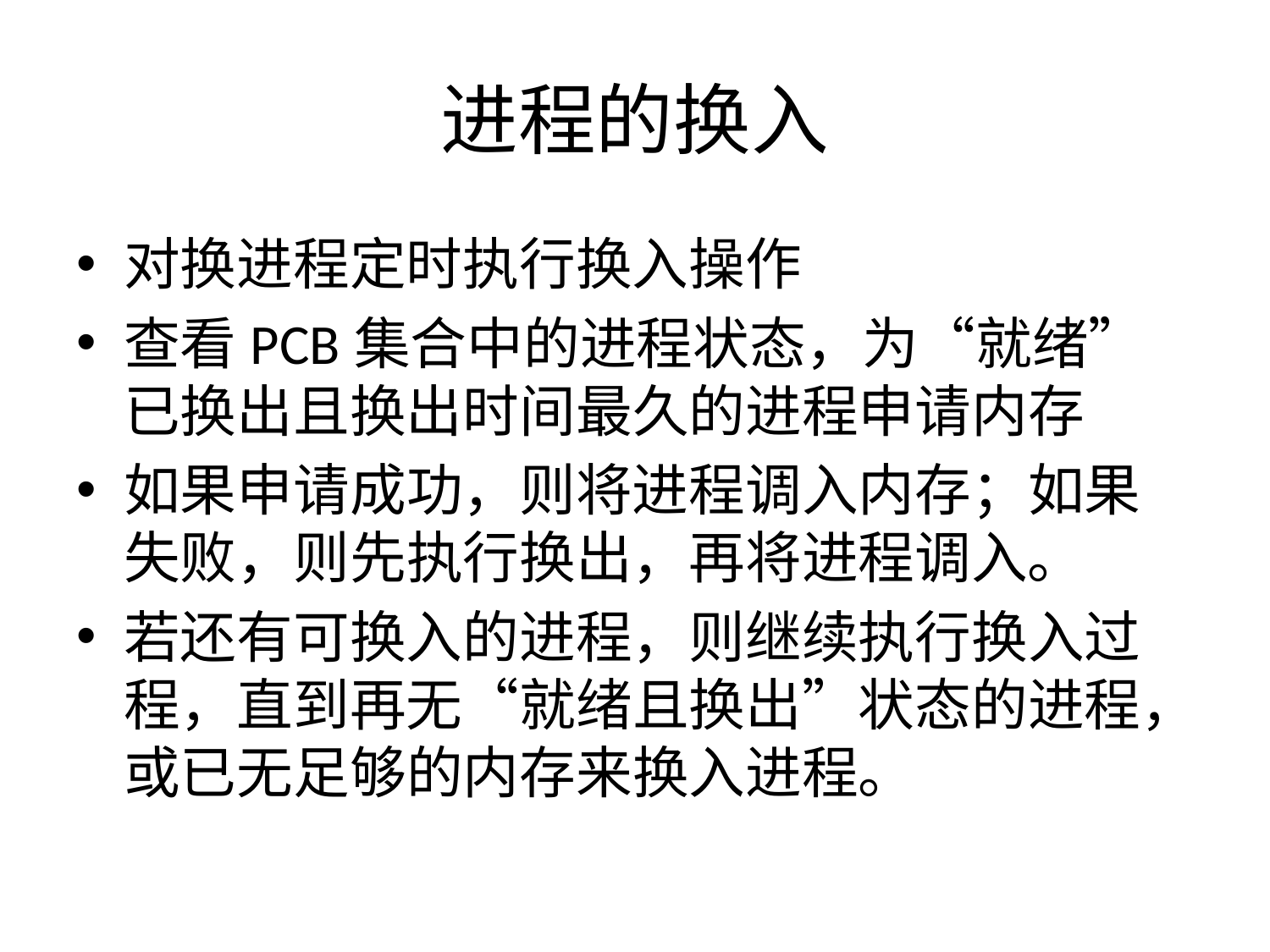

# 进程的换入
对换进程定时执行换入操作
查看PCB集合中的进程状态，为“就绪”已换出且换出时间最久的进程申请内存
如果申请成功，则将进程调入内存；如果失败，则先执行换出，再将进程调入。
若还有可换入的进程，则继续执行换入过程，直到再无“就绪且换出”状态的进程，或已无足够的内存来换入进程。